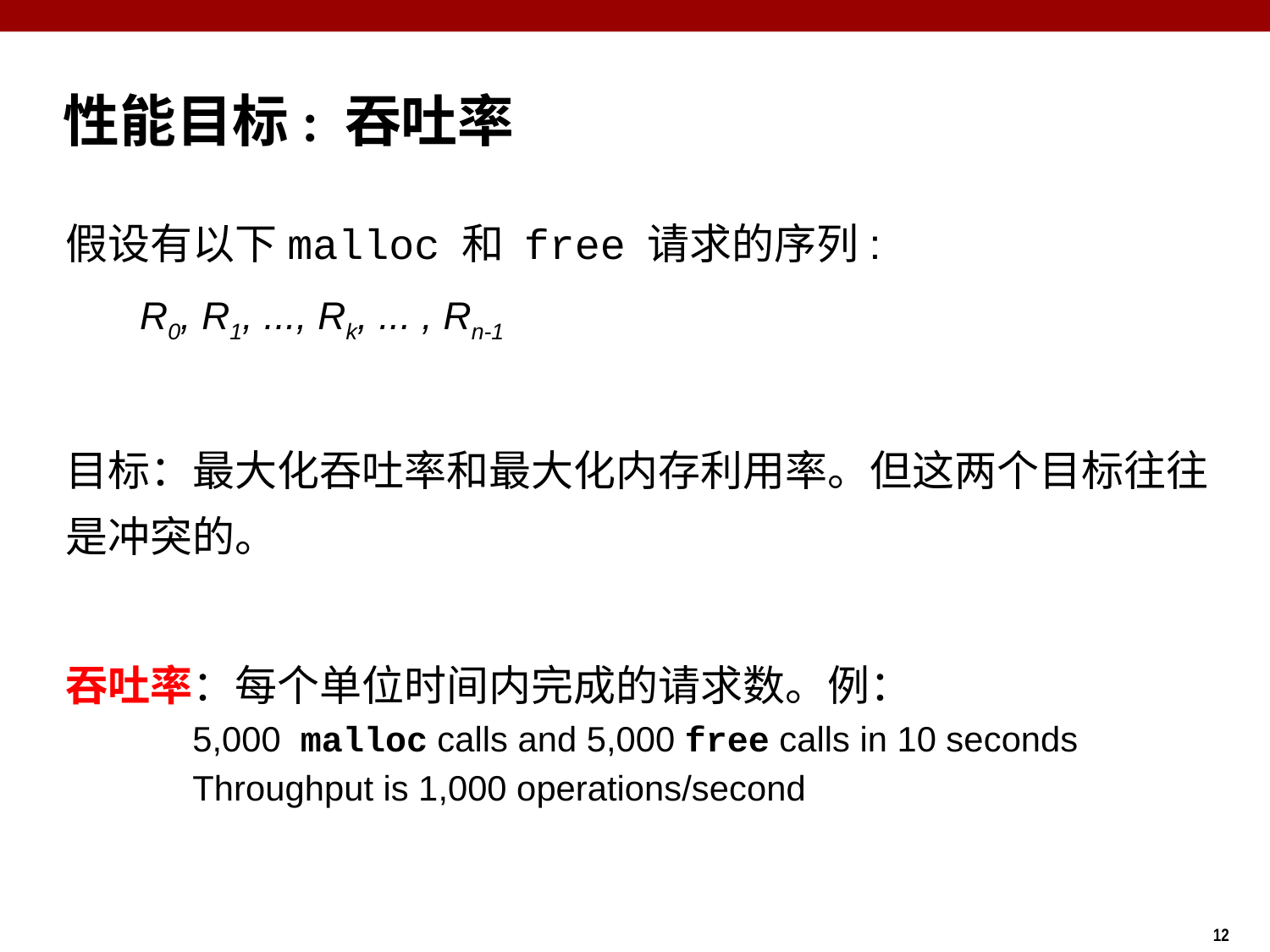

# 性能目标: 吞吐率
假设有以下malloc 和 free 请求的序列:
 R0, R1, ..., Rk, ... , Rn-1

目标：最大化吞吐率和最大化内存利用率。但这两个目标往往是冲突的。

吞吐率：每个单位时间内完成的请求数。例：
5,000  malloc calls and 5,000 free calls in 10 seconds
Throughput is 1,000 operations/second